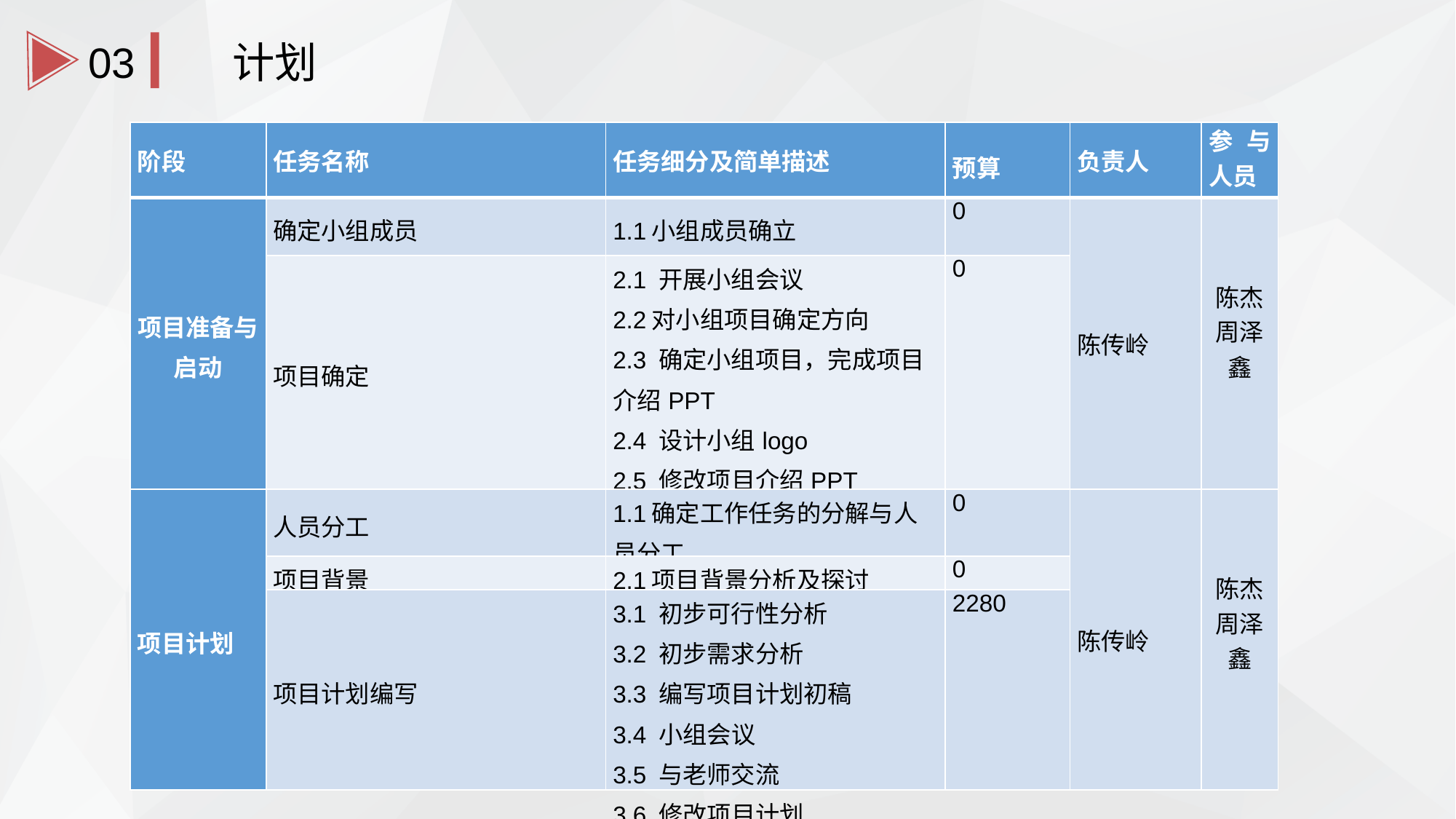

03
计划

| 阶段 | 任务名称 | 任务细分及简单描述 | 预算 | 负责人 | 参与人员 |
| --- | --- | --- | --- | --- | --- |
| 项目准备与启动 | 确定小组成员 | 1.1小组成员确立 | 0 | 陈传岭 | 陈杰 周泽鑫 |
|  | 项目确定 | 2.1 开展小组会议 2.2对小组项目确定方向 2.3 确定小组项目，完成项目介绍PPT 2.4 设计小组logo 2.5 修改项目介绍PPT 2.6 搭建环境 | 0 |  |  |
| 项目计划 | 人员分工 | 1.1确定工作任务的分解与人员分工 | 0 | 陈传岭 | 陈杰 周泽鑫 |
|  | 项目背景 | 2.1项目背景分析及探讨 | 0 |  |  |
|  | 项目计划编写 | 3.1 初步可行性分析 3.2 初步需求分析 3.3 编写项目计划初稿 3.4 小组会议 3.5 与老师交流 3.6 修改项目计划 | 2280 |  |  |